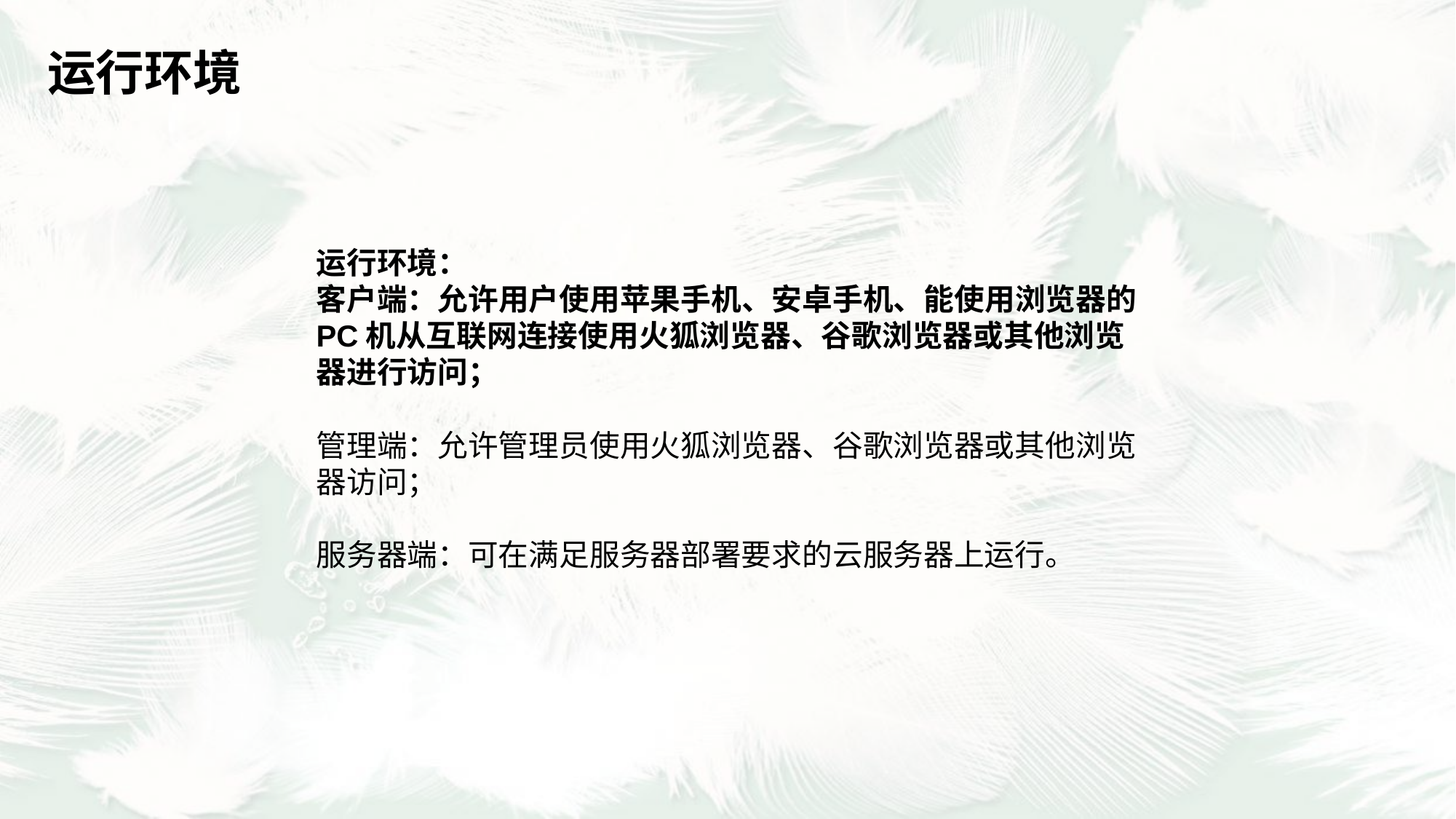

运行环境
运行环境：客户端：允许用户使用苹果手机、安卓手机、能使用浏览器的PC机从互联网连接使用火狐浏览器、谷歌浏览器或其他浏览器进行访问；
管理端：允许管理员使用火狐浏览器、谷歌浏览器或其他浏览器访问；
服务器端：可在满足服务器部署要求的云服务器上运行。